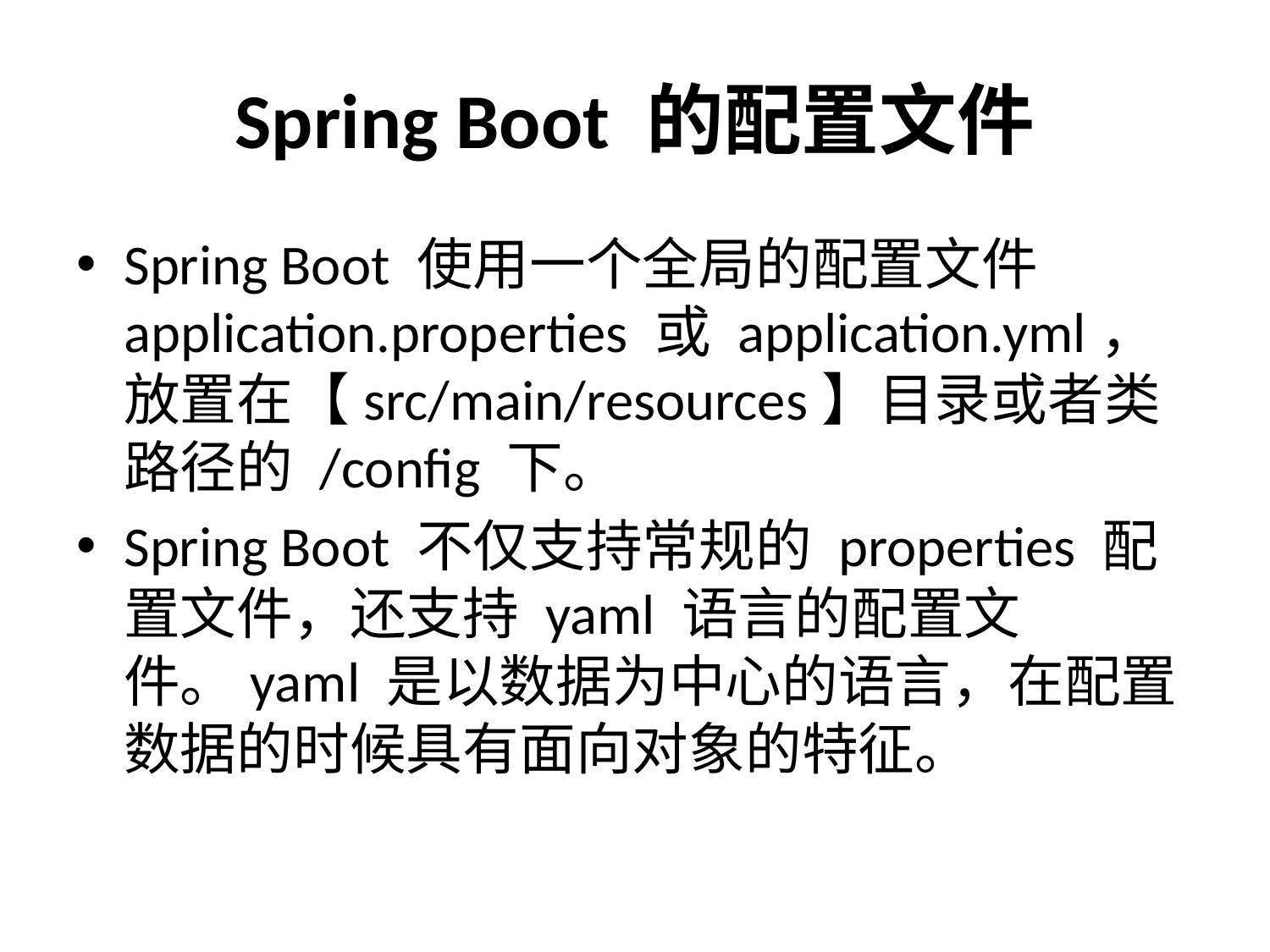

# Spring Boot 的配置文件
Spring Boot 使用一个全局的配置文件 application.properties 或 application.yml，放置在【src/main/resources】目录或者类路径的 /config 下。
Spring Boot 不仅支持常规的 properties 配置文件，还支持 yaml 语言的配置文件。yaml 是以数据为中心的语言，在配置数据的时候具有面向对象的特征。